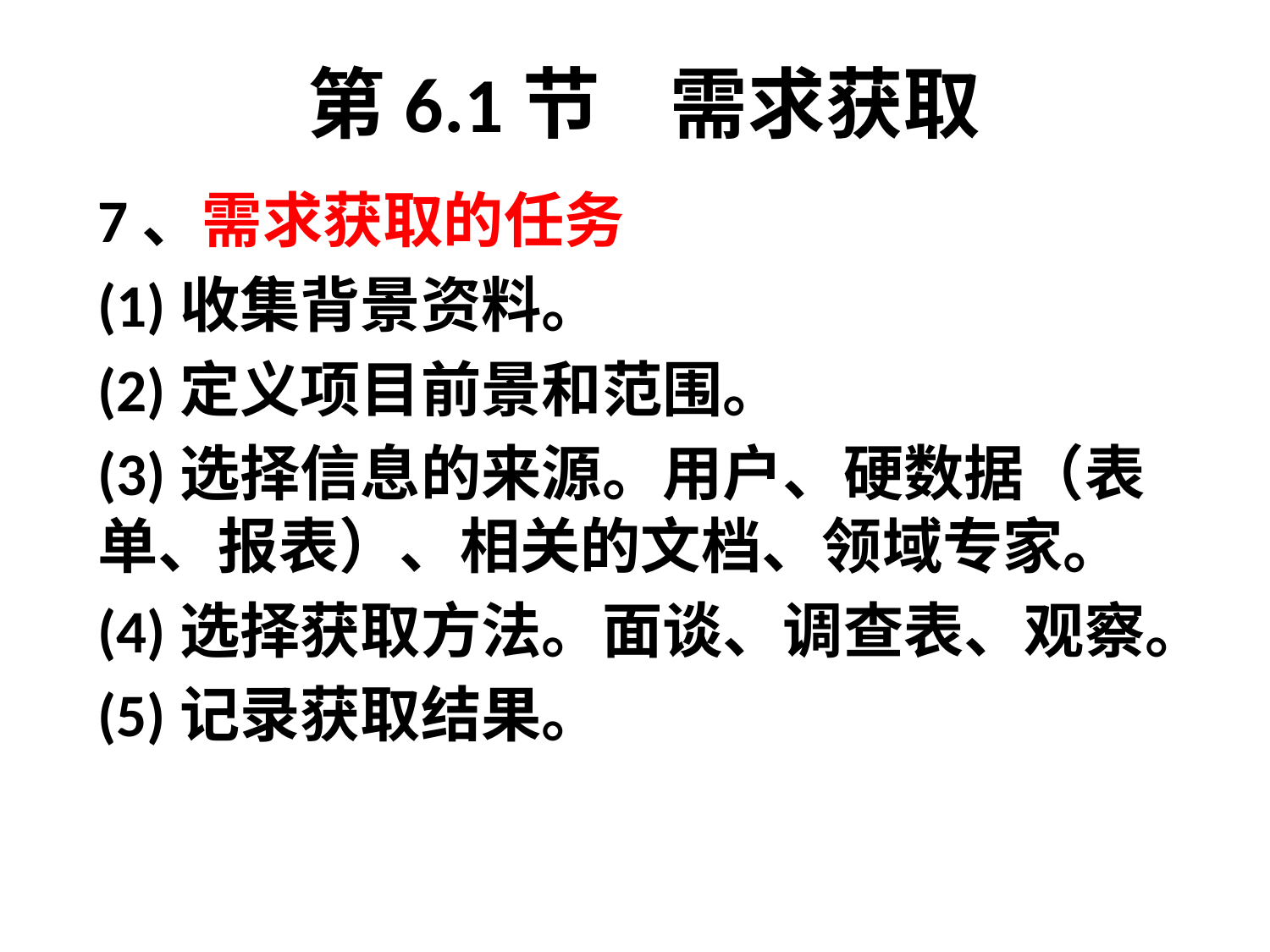

# 第6.1节    需求获取
7、需求获取的任务
(1)收集背景资料。
(2)定义项目前景和范围。
(3)选择信息的来源。用户、硬数据（表单、报表）、相关的文档、领域专家。
(4)选择获取方法。面谈、调查表、观察。
(5)记录获取结果。